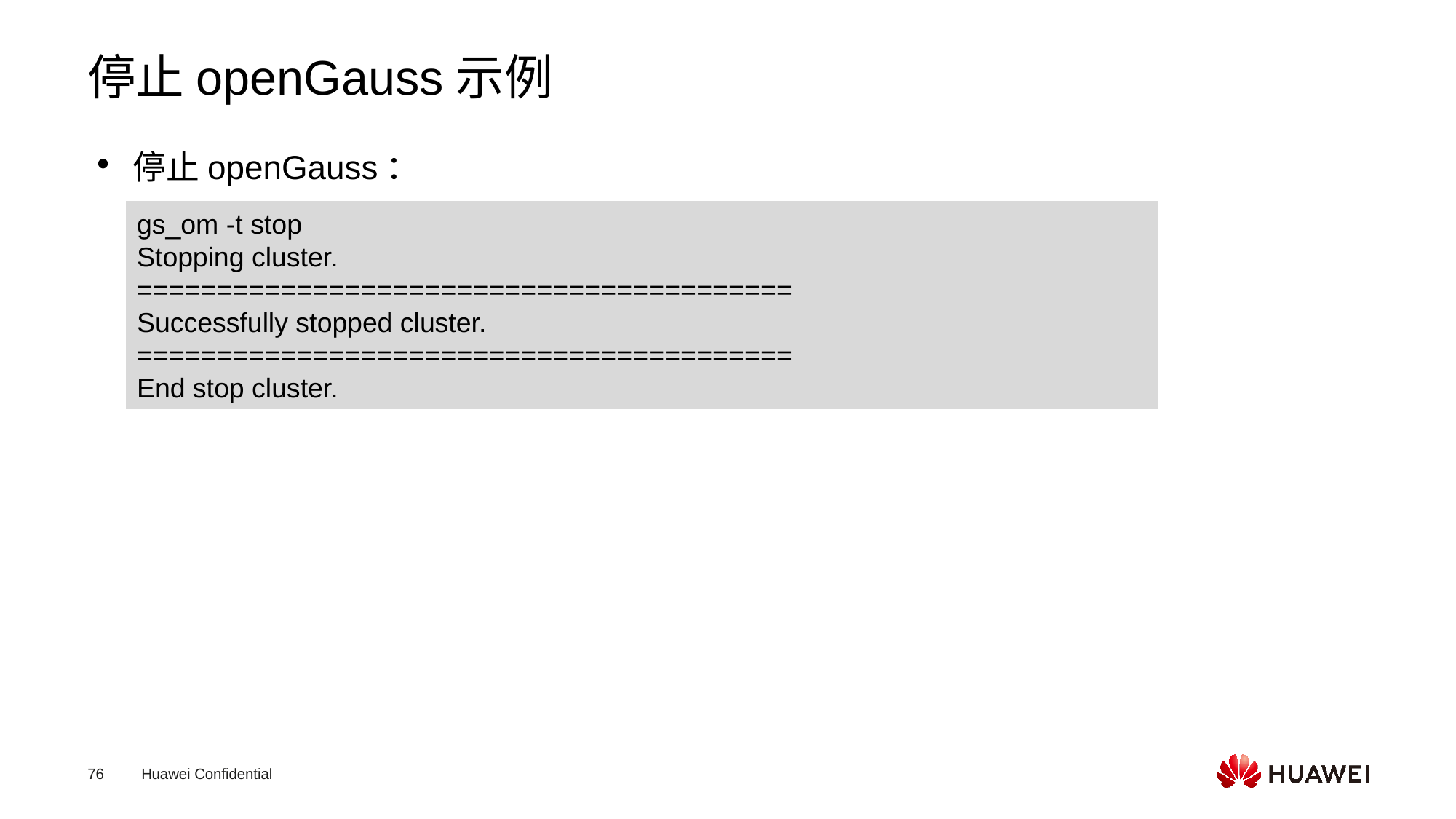

# 停止openGauss示例
停止openGauss：

gs_om -t stop
Stopping cluster.
=========================================
Successfully stopped cluster.
=========================================
End stop cluster.